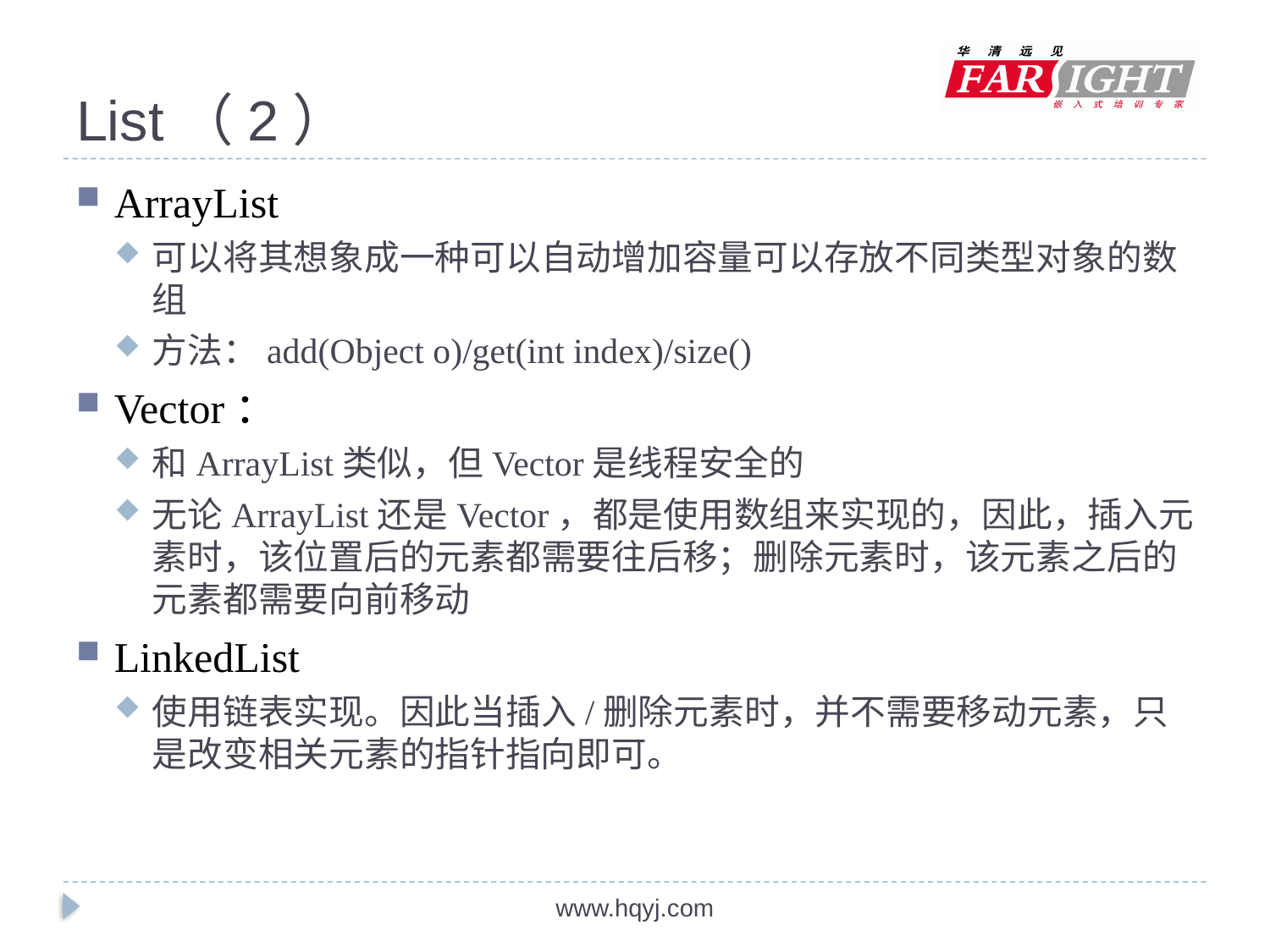

# List（2）
ArrayList
可以将其想象成一种可以自动增加容量可以存放不同类型对象的数组
方法：add(Object o)/get(int index)/size()
Vector：
和ArrayList类似，但Vector是线程安全的
无论ArrayList还是Vector，都是使用数组来实现的，因此，插入元素时，该位置后的元素都需要往后移；删除元素时，该元素之后的元素都需要向前移动
LinkedList
使用链表实现。因此当插入/删除元素时，并不需要移动元素，只是改变相关元素的指针指向即可。

17
www.hqyj.com